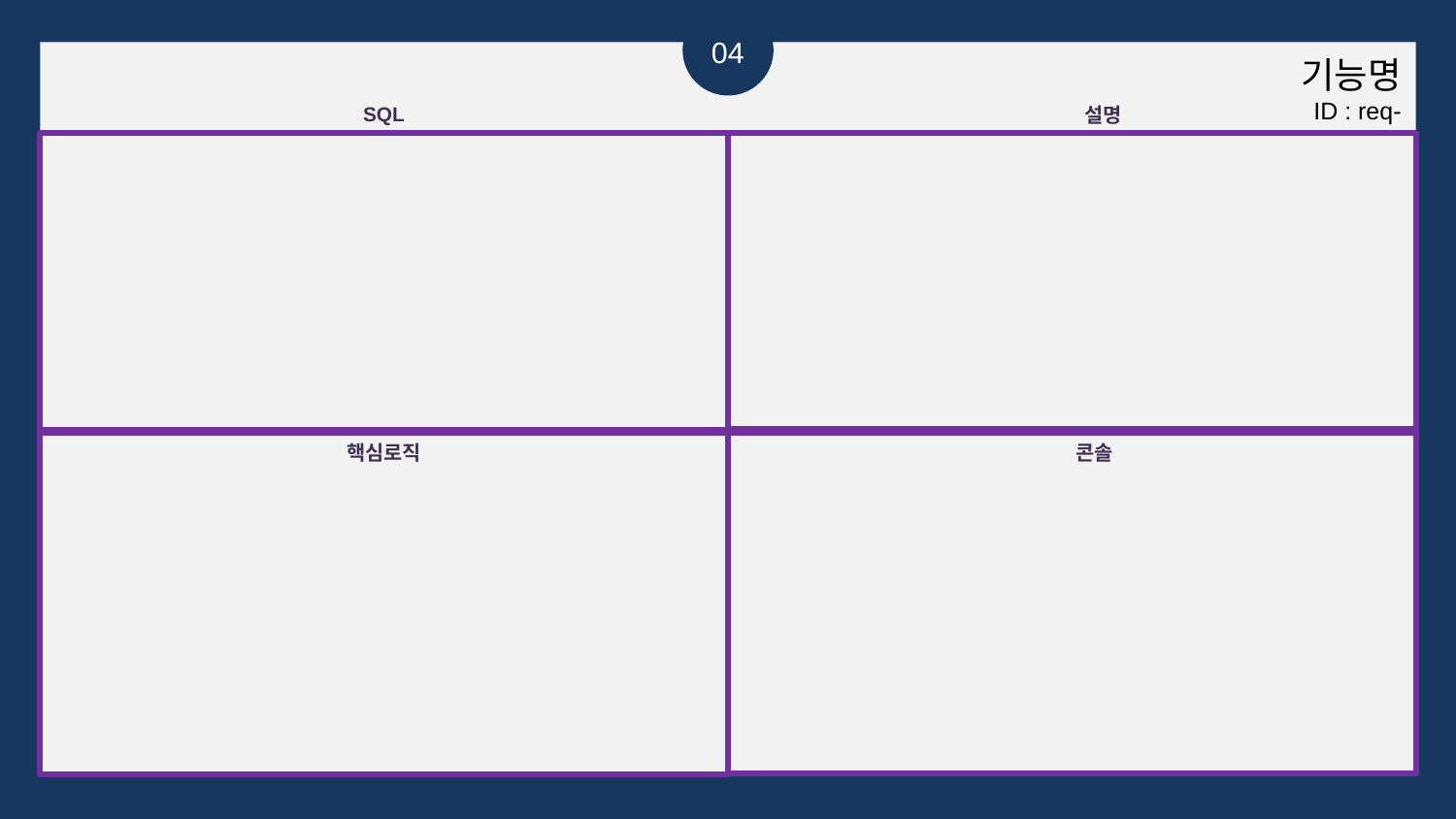

04

기능명
ID : req-
SQL
설명

핵심로직
콘솔